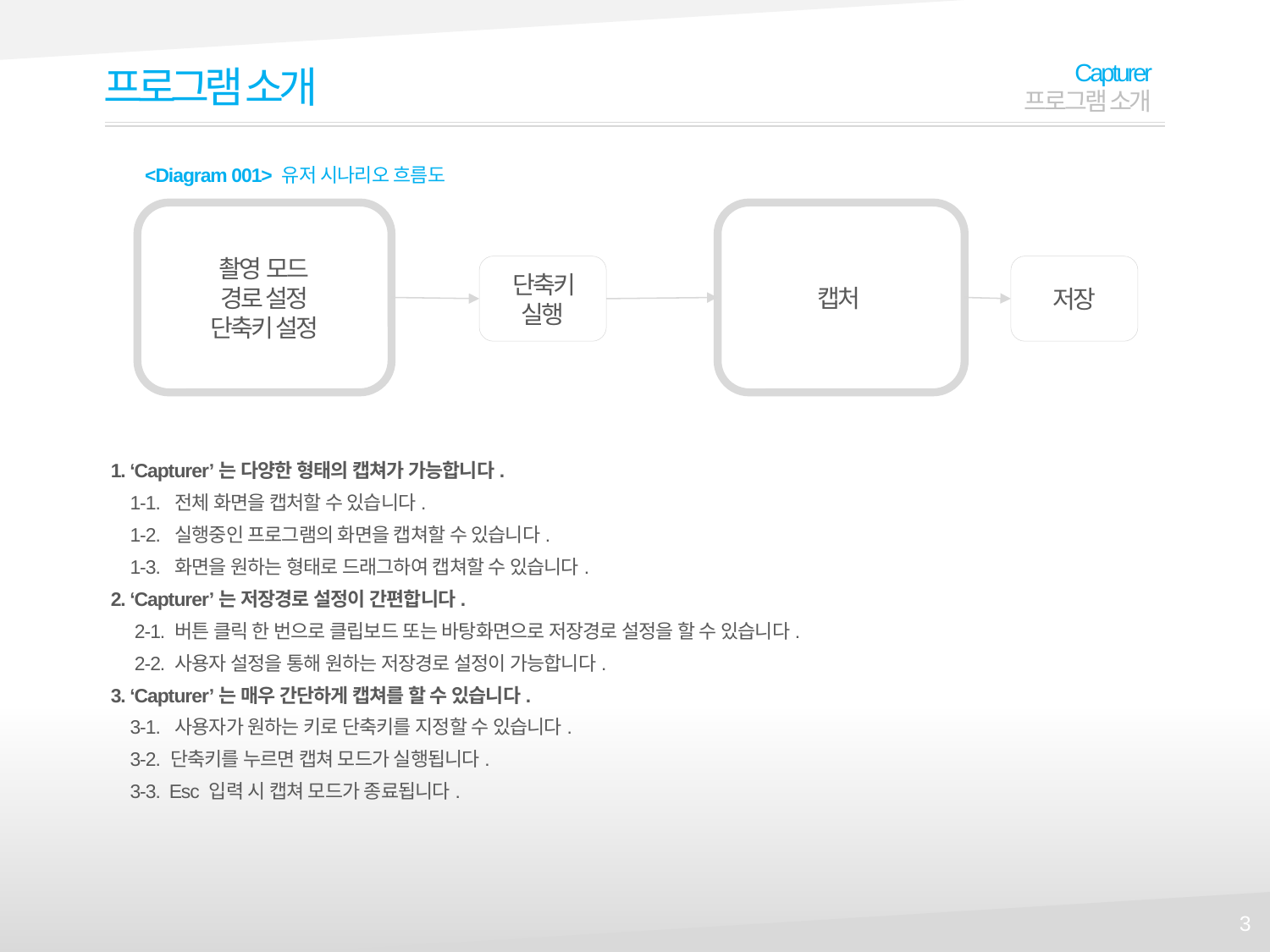

프로그램 소개
Capturer
프로그램 소개
<Diagram 001> 유저 시나리오 흐름도
촬영 모드
경로 설정
단축키 설정
캡처
단축키 실행
저장
1. ‘Capturer’는 다양한 형태의 캡쳐가 가능합니다.
    1-1.  전체 화면을 캡처할 수 있습니다.
    1-2.  실행중인 프로그램의 화면을 캡쳐할 수 있습니다.
    1-3.  화면을 원하는 형태로 드래그하여 캡쳐할 수 있습니다.
2. ‘Capturer’는 저장경로 설정이 간편합니다.
     2-1. 버튼 클릭 한 번으로 클립보드 또는 바탕화면으로 저장경로 설정을 할 수 있습니다.
     2-2. 사용자 설정을 통해 원하는 저장경로 설정이 가능합니다.
3. ‘Capturer’는 매우 간단하게 캡쳐를 할 수 있습니다.
    3-1.  사용자가 원하는 키로 단축키를 지정할 수 있습니다.
    3-2. 단축키를 누르면 캡쳐 모드가 실행됩니다.
    3-3.  Esc 입력 시 캡쳐 모드가 종료됩니다.
3